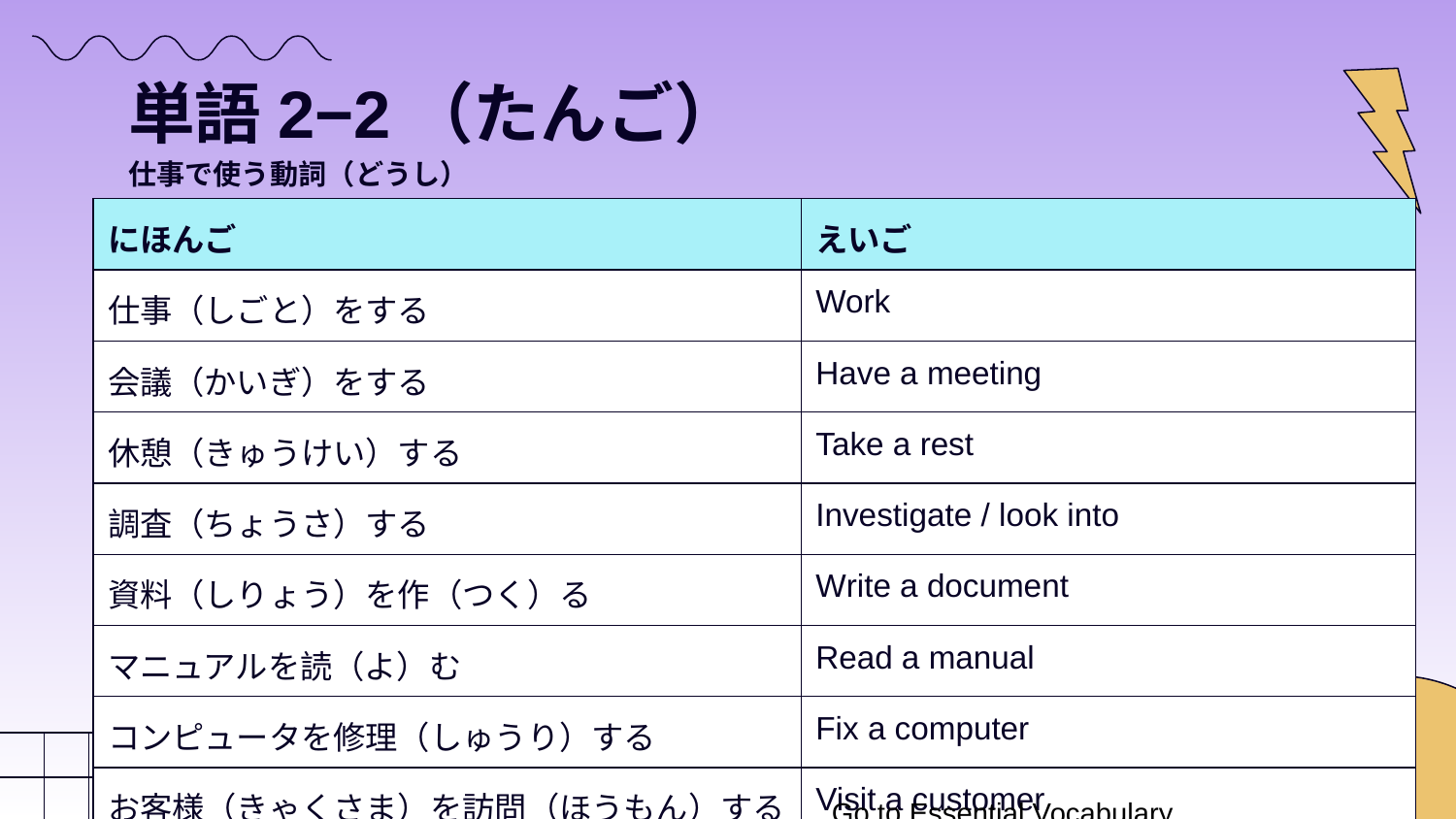

# 単語2−2（たんご） 仕事で使う動詞（どうし）
| にほんご | えいご |
| --- | --- |
| 仕事（しごと）をする | Work |
| 会議（かいぎ）をする | Have a meeting |
| 休憩（きゅうけい）する | Take a rest |
| 調査（ちょうさ）する | Investigate / look into |
| 資料（しりょう）を作（つく）る | Write a document |
| マニュアルを読（よ）む | Read a manual |
| コンピュータを修理（しゅうり）する | Fix a computer |
| お客様（きゃくさま）を訪問（ほうもん）する | Visit a customer |
| 問題（もんだい）を解決（かいけつ）する | Solve a problem |
Go to Essential Vocabulary